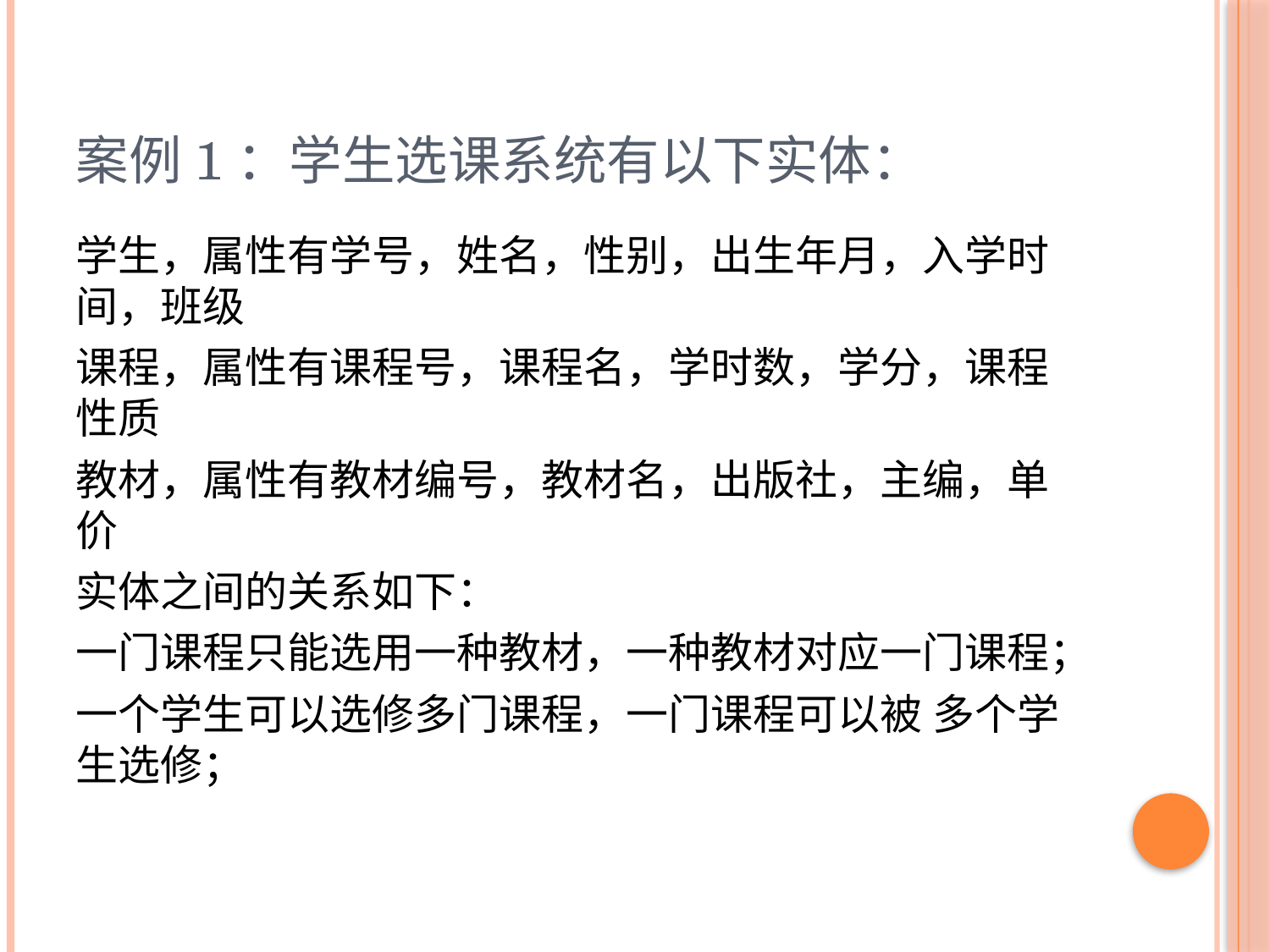

# 案例1：学生选课系统有以下实体：
学生，属性有学号，姓名，性别，出生年月，入学时间，班级
课程，属性有课程号，课程名，学时数，学分，课程性质
教材，属性有教材编号，教材名，出版社，主编，单价
实体之间的关系如下：
一门课程只能选用一种教材，一种教材对应一门课程；
一个学生可以选修多门课程，一门课程可以被 多个学生选修；